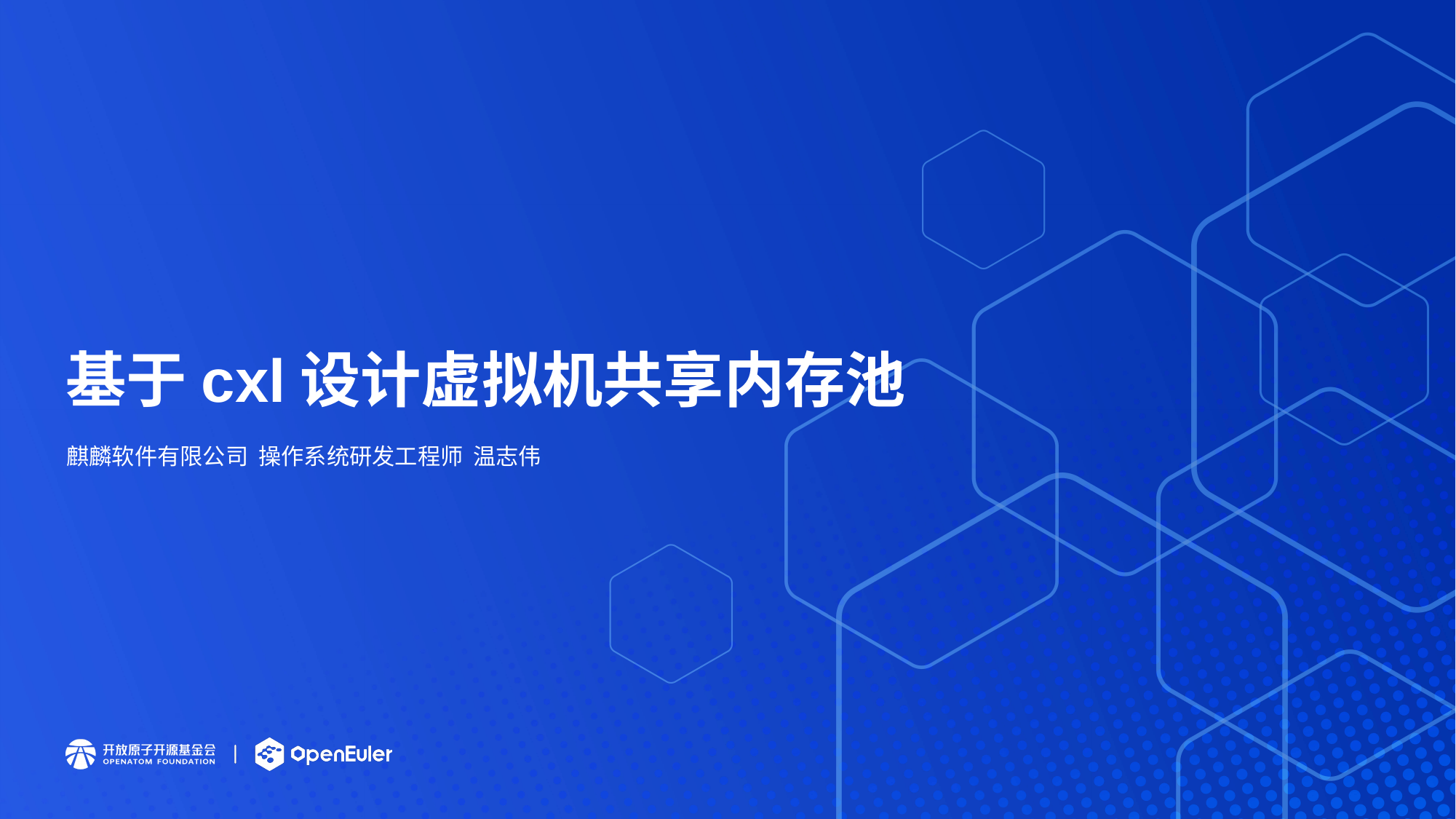

# 基于cxl设计虚拟机共享内存池
麒麟软件有限公司  操作系统研发工程师  温志伟